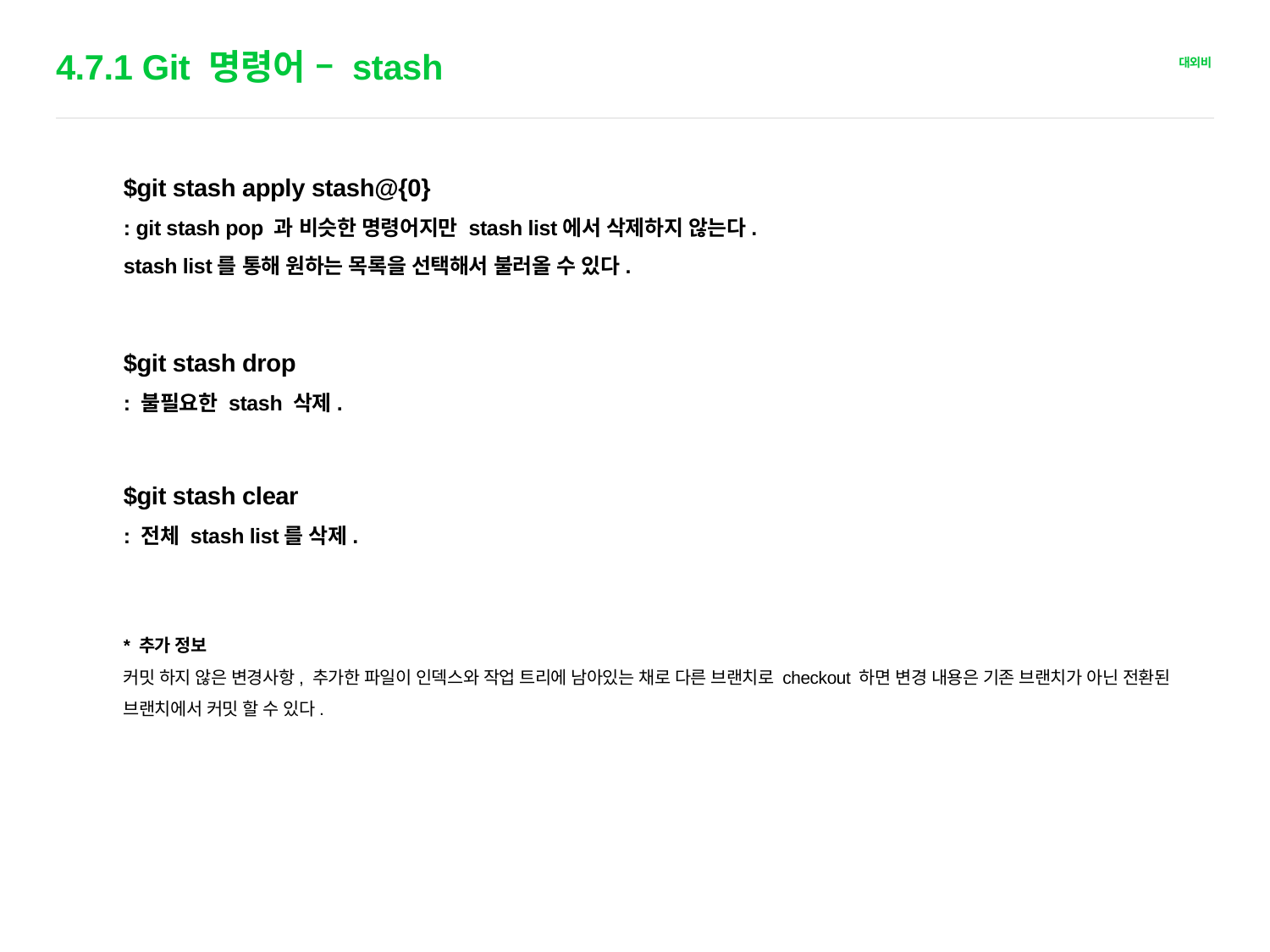

# 4.7.1 Git 명령어 – stash
$git stash apply stash@{0}
: git stash pop 과 비슷한 명령어지만 stash list에서 삭제하지 않는다.
stash list를 통해 원하는 목록을 선택해서 불러올 수 있다.

$git stash drop
: 불필요한 stash 삭제.

$git stash clear
: 전체 stash list를 삭제.

* 추가 정보
커밋 하지 않은 변경사항, 추가한 파일이 인덱스와 작업 트리에 남아있는 채로 다른 브랜치로 checkout 하면 변경 내용은 기존 브랜치가 아닌 전환된 브랜치에서 커밋 할 수 있다.